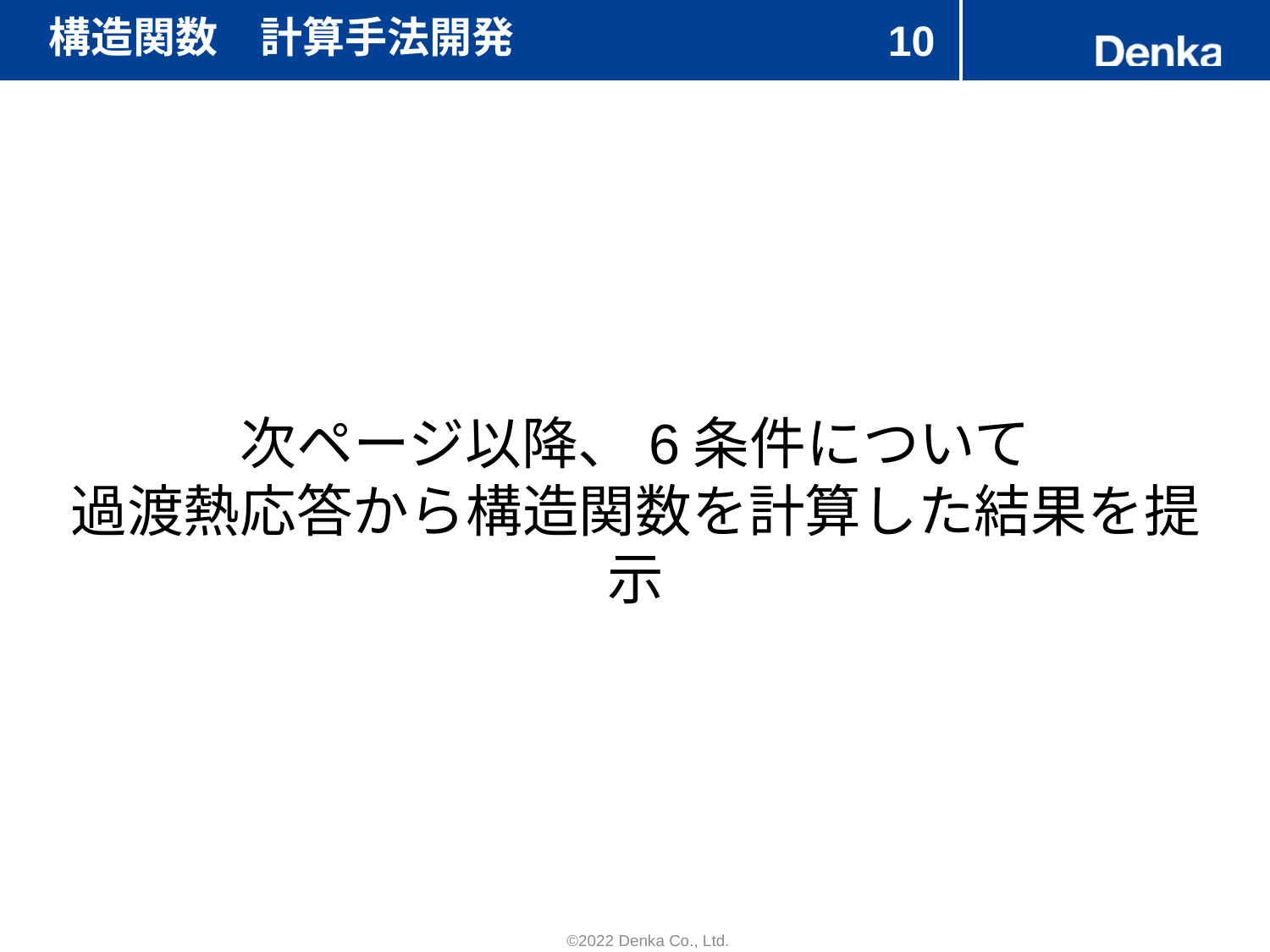

# 構造関数　計算手法開発
10
次ページ以降、6条件について
過渡熱応答から構造関数を計算した結果を提示